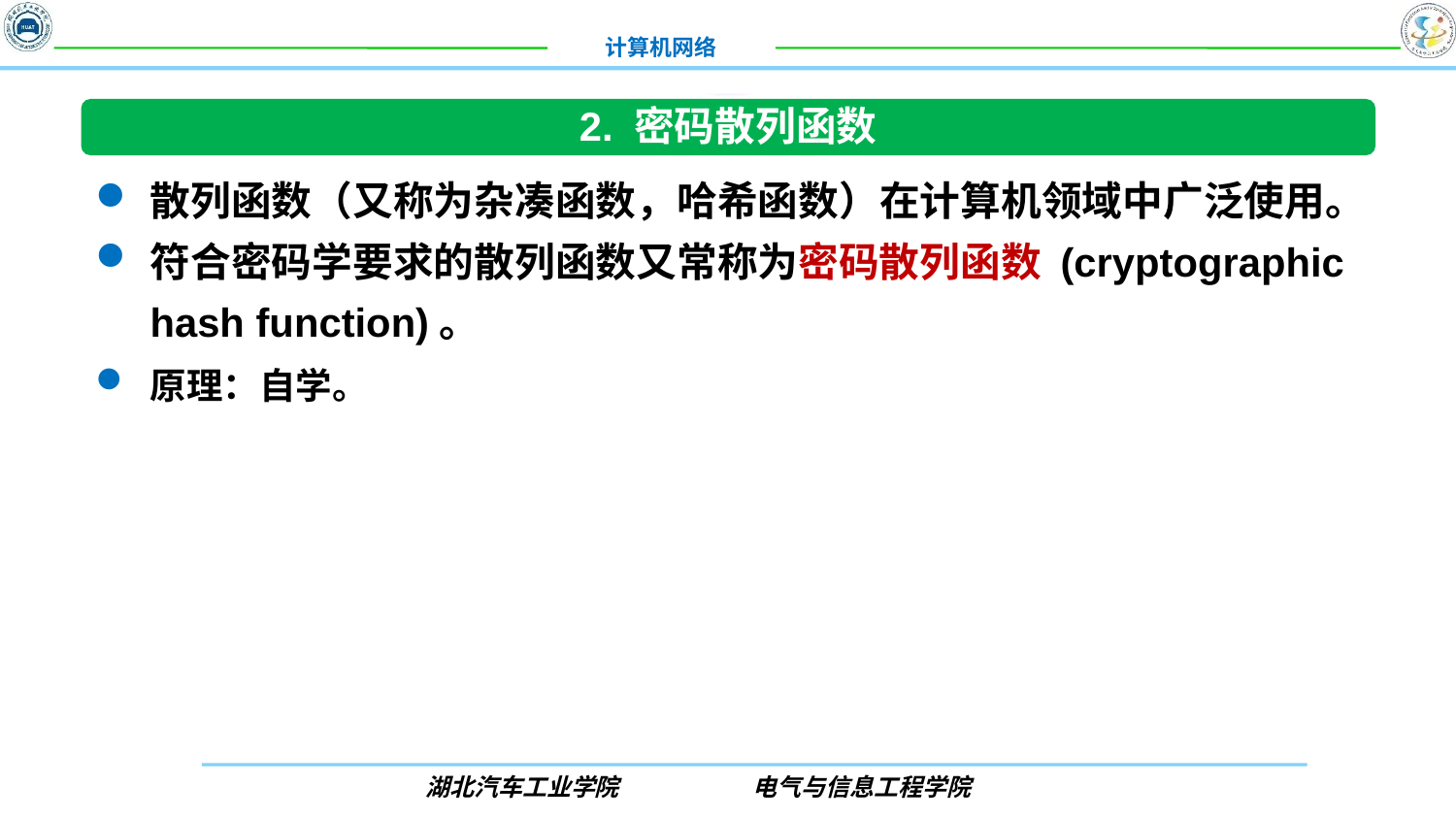

2. 密码散列函数

散列函数（又称为杂凑函数，哈希函数）在计算机领域中广泛使用。
符合密码学要求的散列函数又常称为密码散列函数 (cryptographic hash function)。
原理：自学。